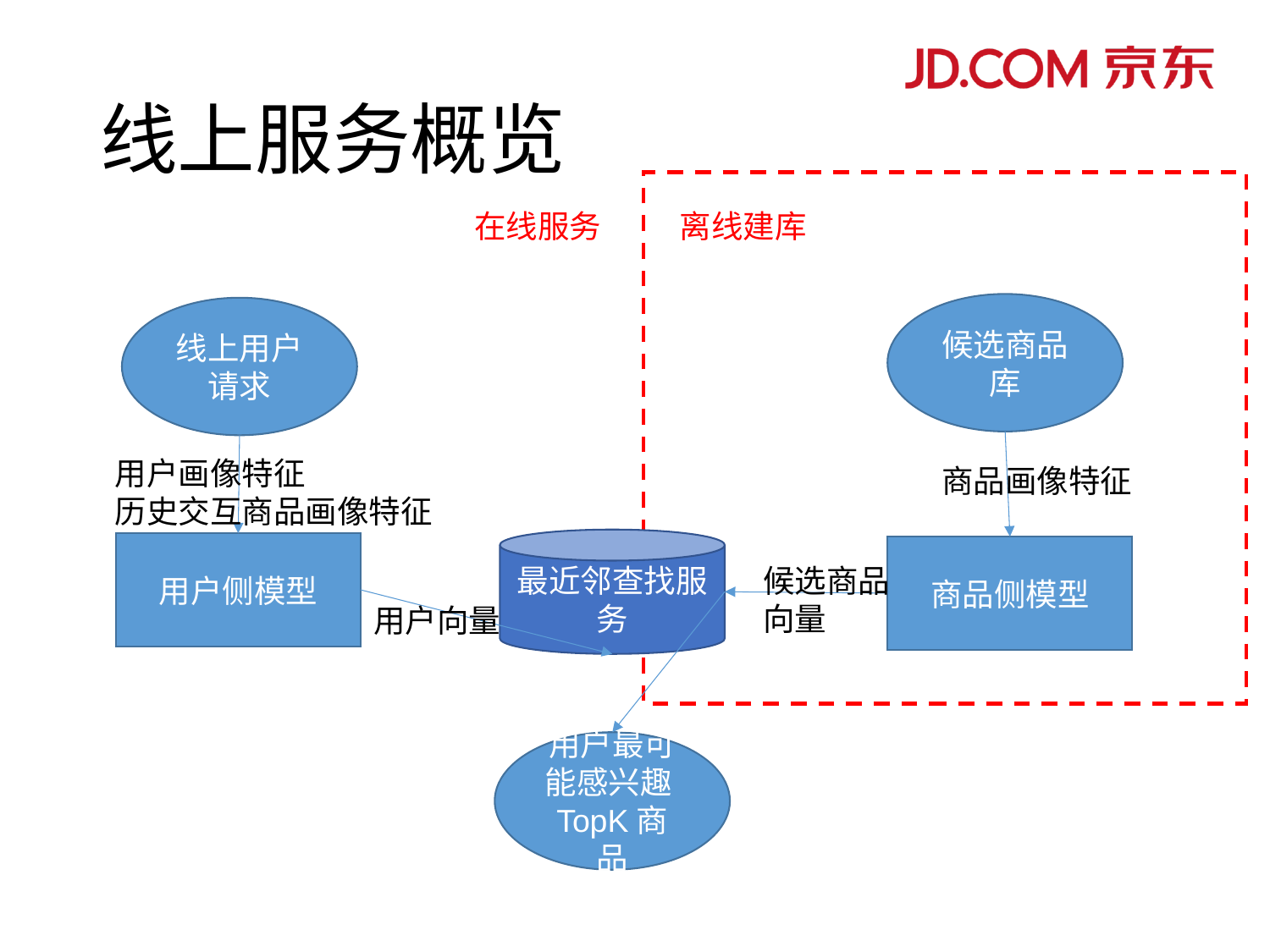

# 线上服务概览

在线服务
离线建库
候选商品库
线上用户请求
用户画像特征
历史交互商品画像特征
商品画像特征
最近邻查找服务
用户侧模型
商品侧模型
候选商品
向量
用户向量
用户最可能感兴趣TopK商品